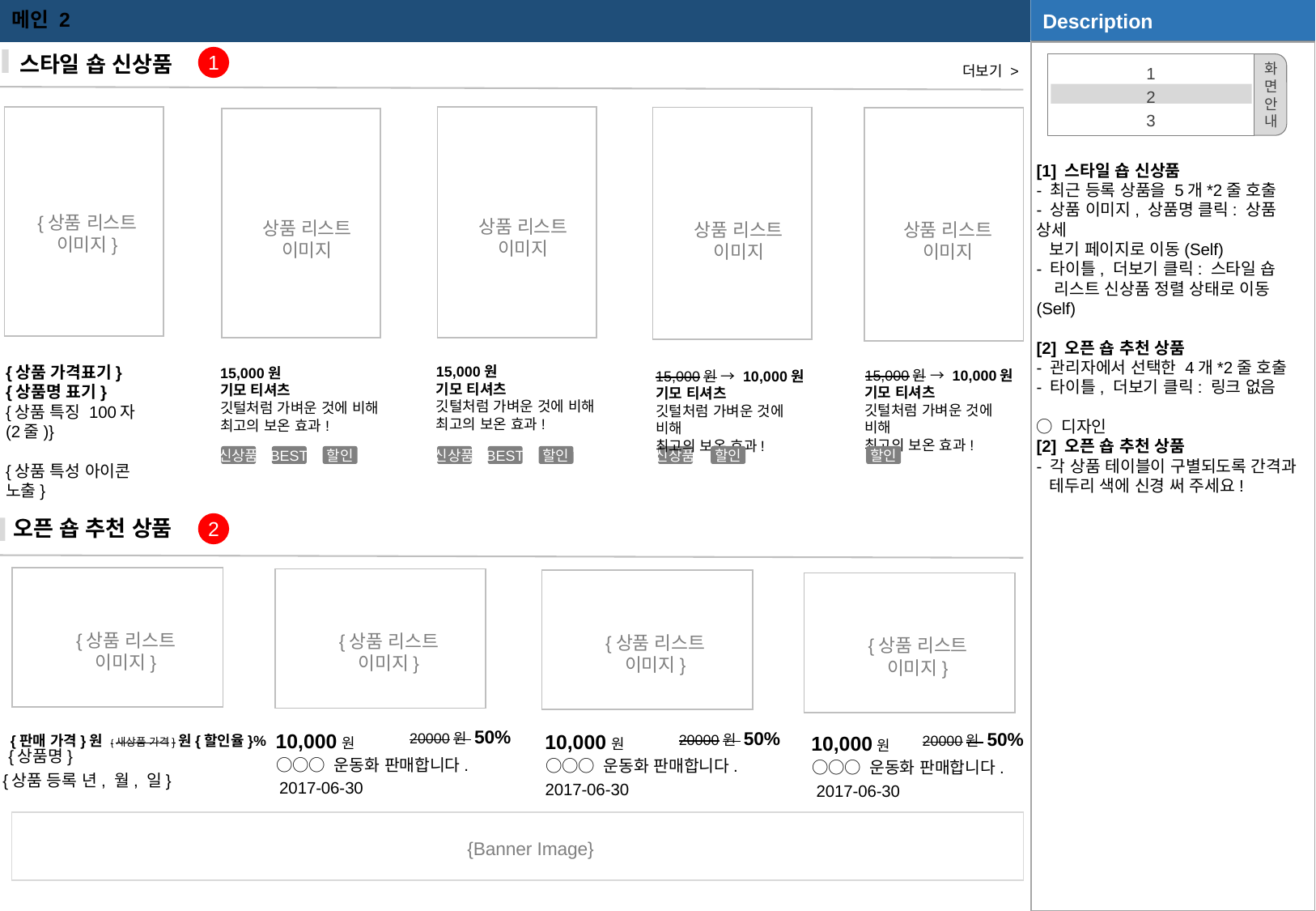

메인 2

[1] 스타일 숍 신상품
- 최근 등록 상품을 5개*2줄 호출
- 상품 이미지, 상품명 클릭: 상품 상세
  보기 페이지로 이동(Self)
- 타이틀, 더보기 클릭: 스타일 숍
   리스트 신상품 정렬 상태로 이동(Self)

[2] 오픈 숍 추천 상품
- 관리자에서 선택한 4개*2줄 호출
- 타이틀, 더보기 클릭: 링크 없음

○ 디자인
[2] 오픈 숍 추천 상품
- 각 상품 테이블이 구별되도록 간격과
  테두리 색에 신경 써 주세요!
 스타일 숍 신상품
1
더보기 >

1
2
3
화
면
안
내

|  |
| --- |
|  |
| --- |
|  |
| --- |
|  |
| --- |
|  |
| --- |
{상품 리스트 이미지}
상품 리스트 이미지
상품 리스트 이미지
상품 리스트 이미지
상품 리스트 이미지
{상품 가격표기}
{상품명 표기}
{상품 특징 100자 (2줄)}

{상품 특성 아이콘 노출}
15,000원
기모 티셔츠
깃털처럼 가벼운 것에 비해
최고의 보온 효과!
15,000원
기모 티셔츠
깃털처럼 가벼운 것에 비해
최고의 보온 효과!
15,000원 → 10,000원
기모 티셔츠
깃털처럼 가벼운 것에 비해
최고의 보온 효과!
15,000원 → 10,000원
기모 티셔츠
깃털처럼 가벼운 것에 비해
최고의 보온 효과!
신상품
BEST
할인
신상품
BEST
할인
신상품
할인
할인
 오픈 숍 추천 상품
2

|  |
| --- |
|  |
| --- |
|  |
| --- |
|  |
| --- |
{상품 리스트 이미지}
{상품 리스트 이미지}
{상품 리스트 이미지}
{상품 리스트 이미지}
10,000원
10,000원
10,000원
20000원 50%
20000원 50%
20000원 50%
{판매 가격}원 {새상품 가격}원{할인율}%
{상품명}
○○○ 운동화 판매합니다.
○○○ 운동화 판매합니다.
○○○ 운동화 판매합니다.
{상품 등록 년, 월, 일}
2017-06-30
2017-06-30
2017-06-30
|  |
| --- |
{Banner Image}